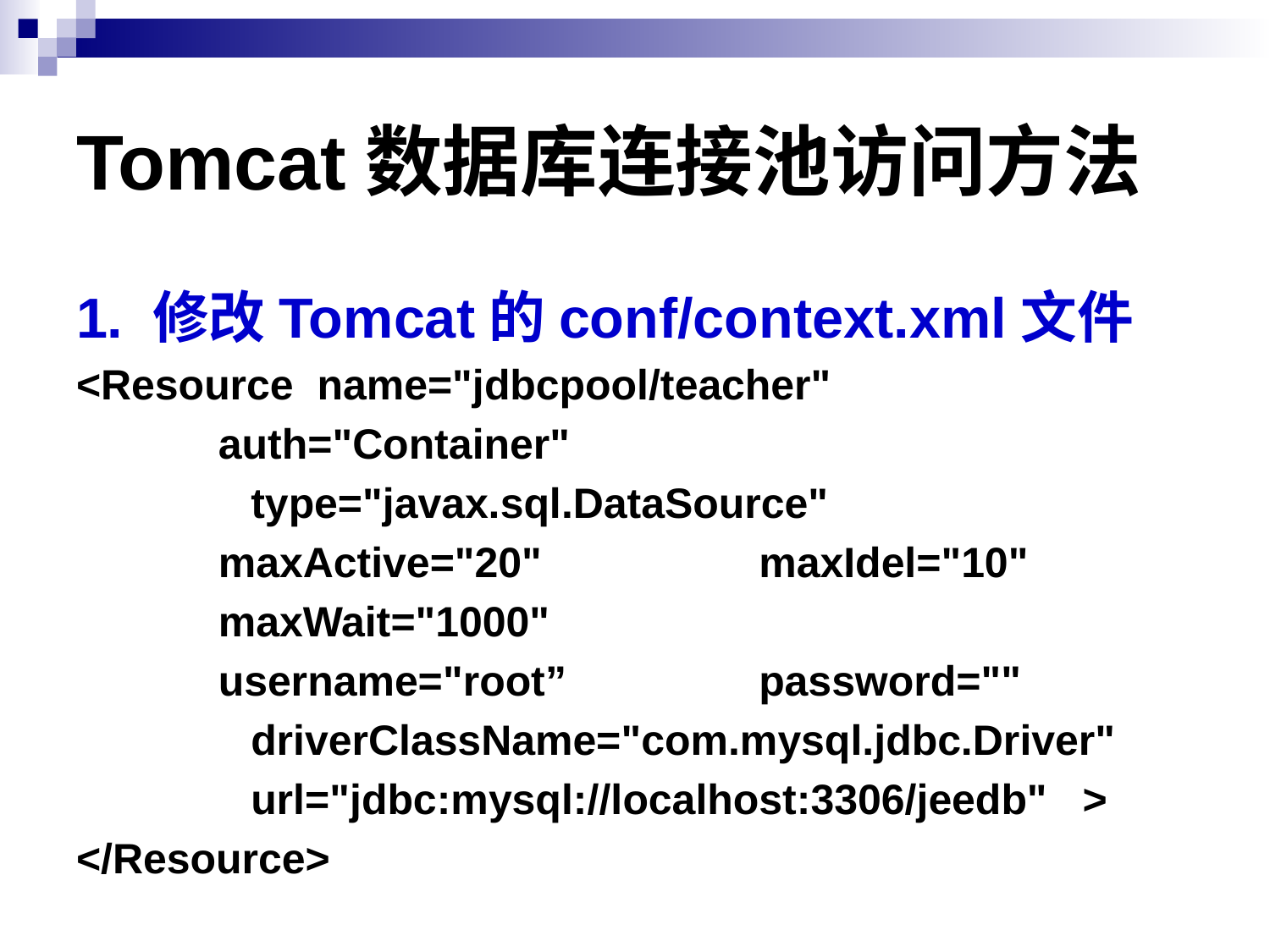

# Tomcat数据库连接池访问方法
1. 修改Tomcat的conf/context.xml文件
<Resource  name="jdbcpool/teacher"
            auth="Container"
     	type="javax.sql.DataSource"
            maxActive="20"              	maxIdel="10"
            maxWait="1000"
            username="root”	     	password=""
    		driverClassName="com.mysql.jdbc.Driver"
    		url="jdbc:mysql://localhost:3306/jeedb"   >
</Resource>
19